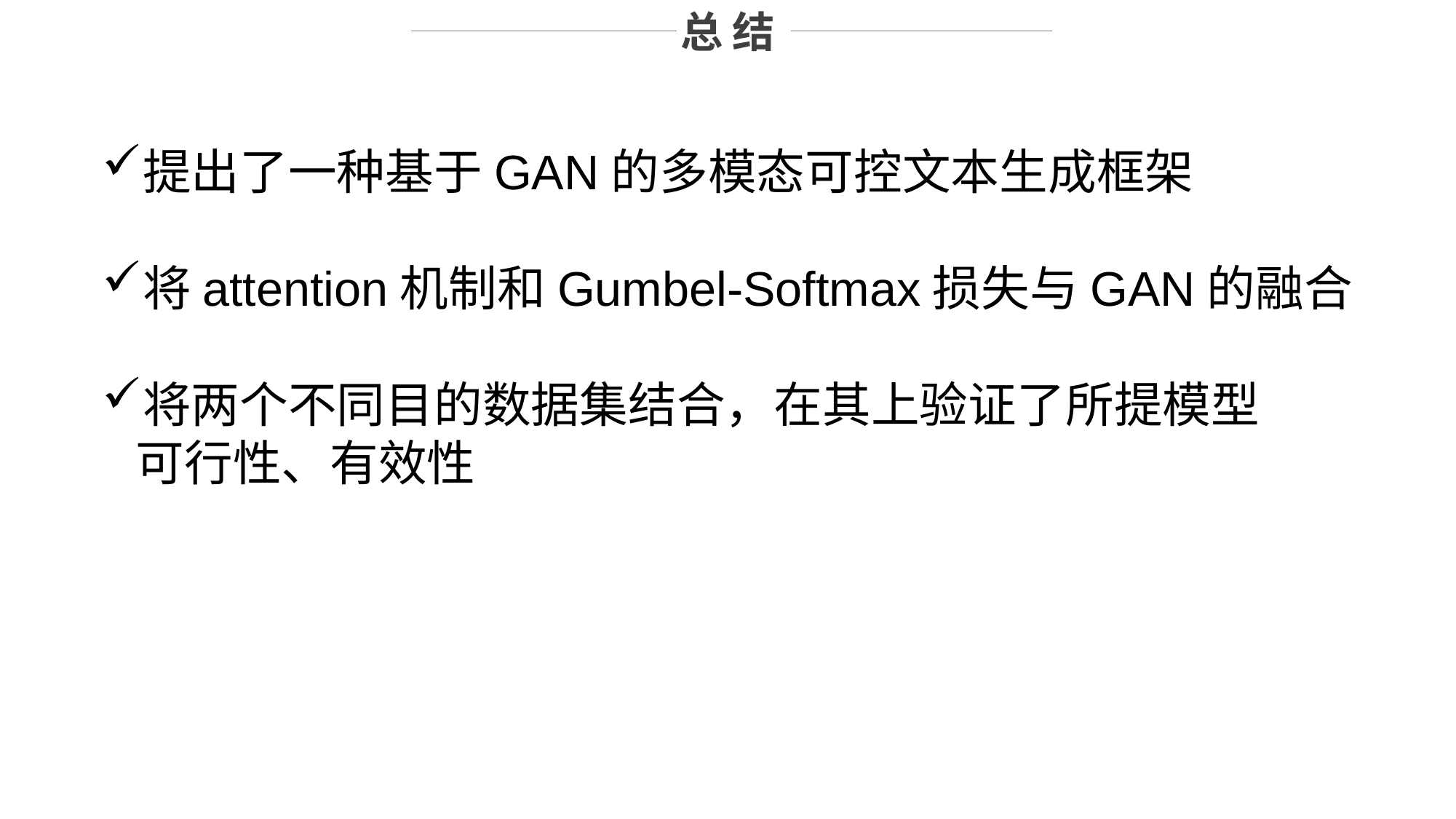

总结
提出了一种基于GAN的多模态可控文本生成框架

将attention机制和Gumbel-Softmax损失与GAN的融合

将两个不同目的数据集结合，在其上验证了所提模型
  可行性、有效性